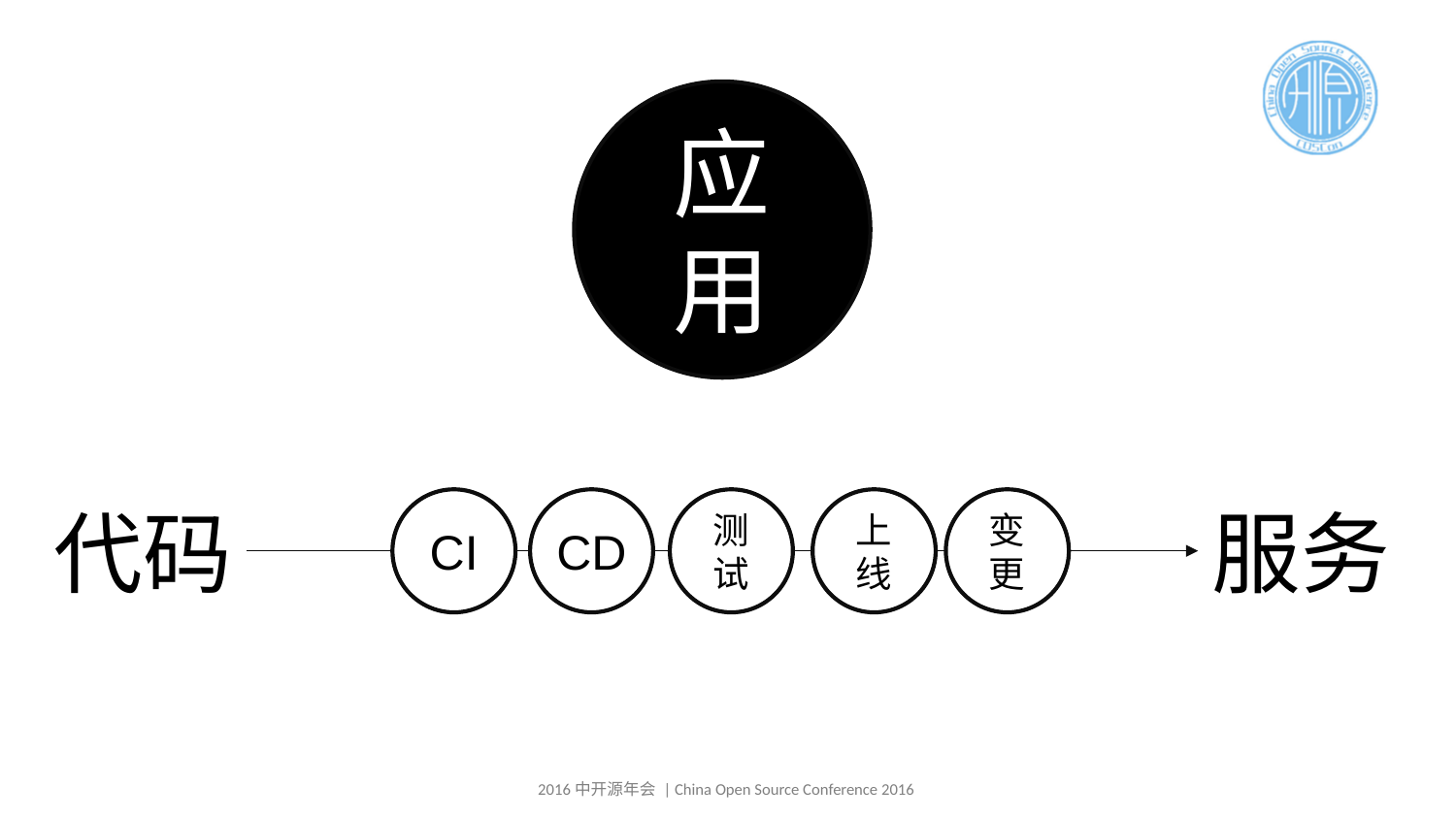

应
用
代码
服务
CI
CD
测试
上线
变更